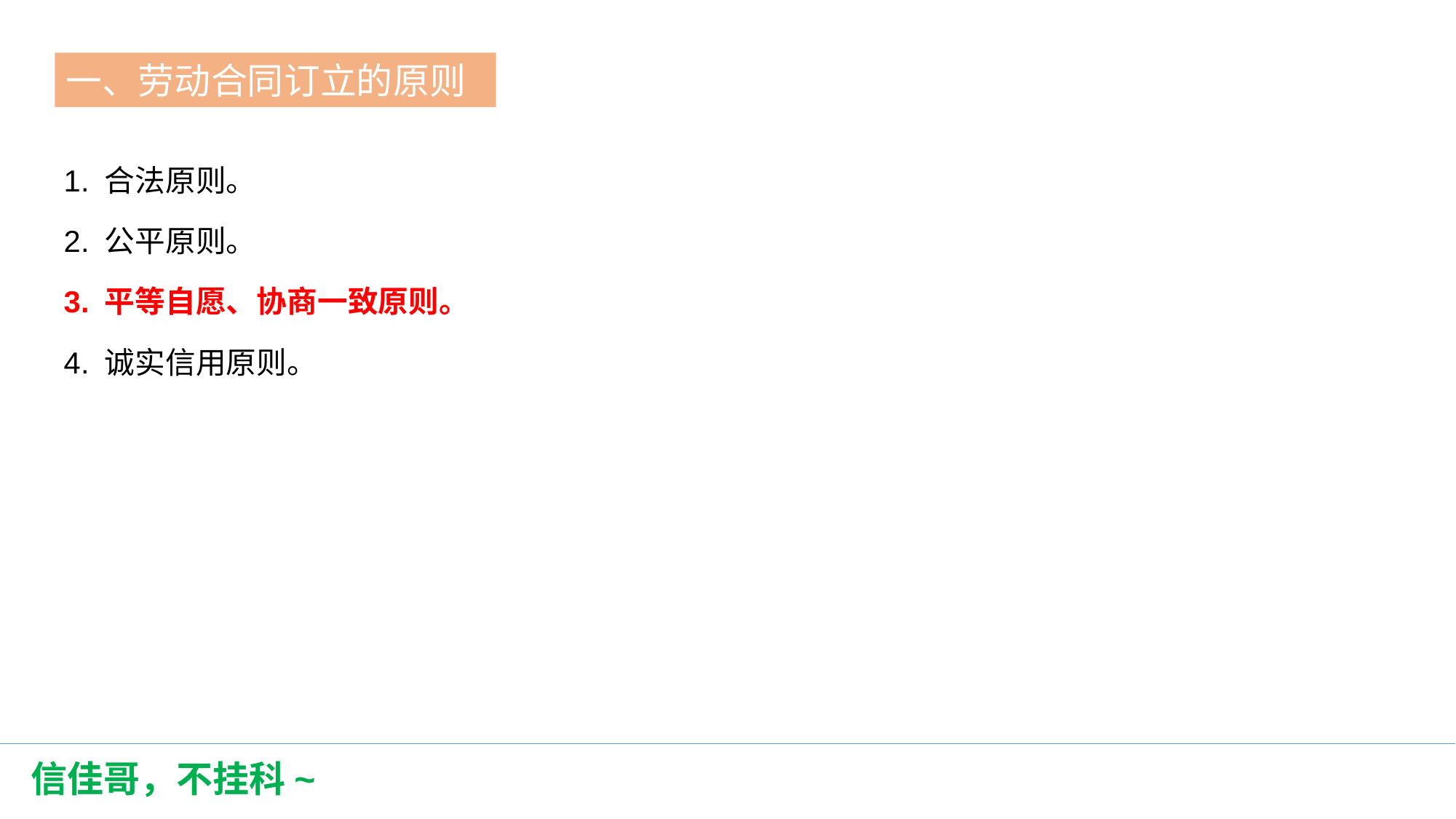

一、劳动合同订立的原则
第一节
1. 合法原则。
2. 公平原则。
3. 平等自愿、协商一致原则。
4. 诚实信用原则。